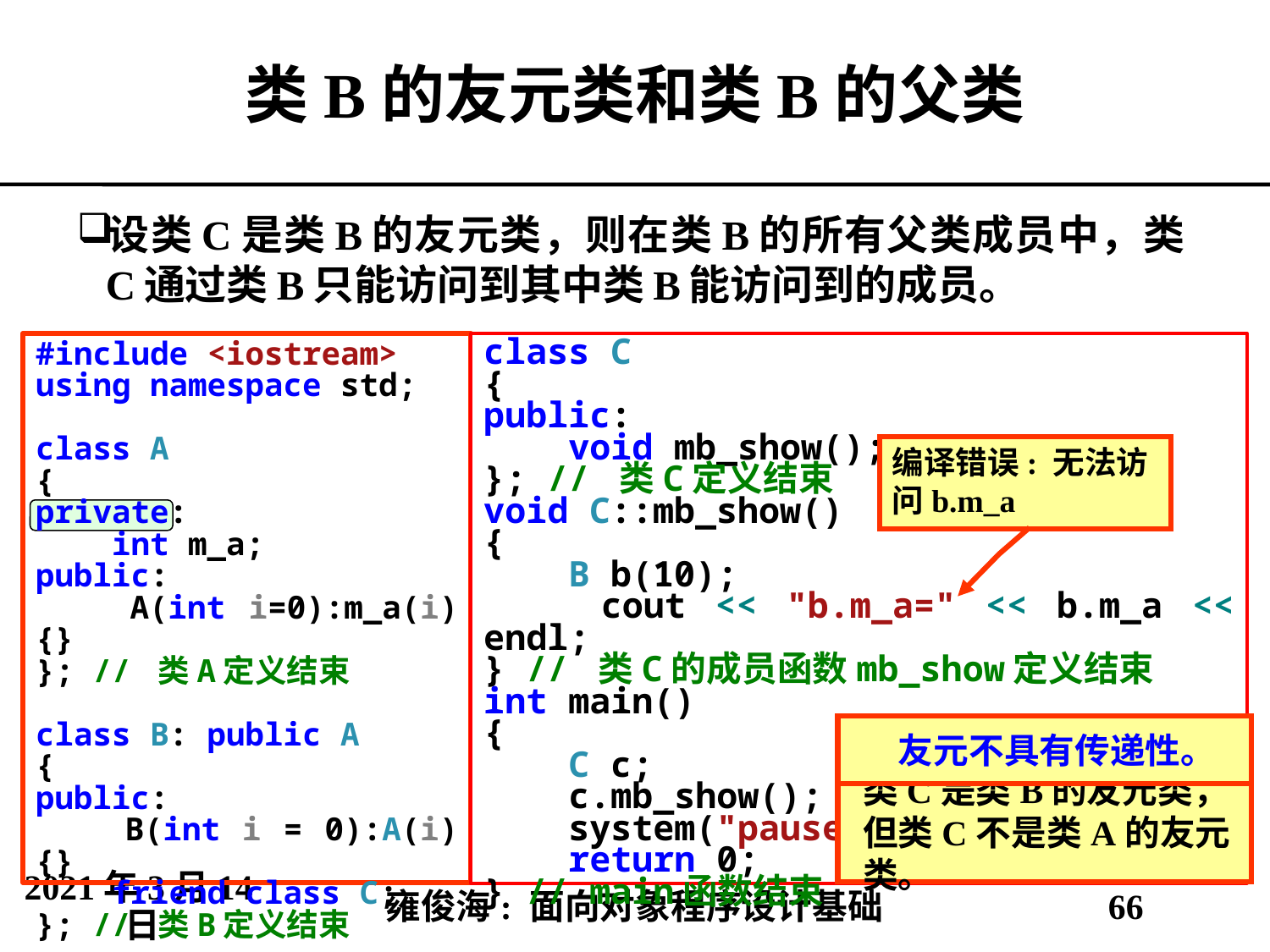

# 类B的友元类和类B的父类

设类C是类B的友元类，则在类B的所有父类成员中，类C通过类B只能访问到其中类B能访问到的成员。
class C
{
public:
    void mb_show();
}; // 类C定义结束
void C::mb_show()
{
    B b(10);
    cout << "b.m_a=" << b.m_a << endl;
} // 类C的成员函数mb_show定义结束
int main()
{
    C c;
    c.mb_show();
    system("pause");
    return 0;
} // main函数结束
#include <iostream>
using namespace std;

class A
{
private:
    int m_a;
public:
    A(int i=0):m_a(i) {}
}; // 类A定义结束

class B: public A
{
public:
    B(int i = 0):A(i) {}
    friend class C;
}; // 类B定义结束
编译错误: 无法访问b.m_a

友元不具有传递性。
类C是类B的友元类，但类C不是类A的友元类。
2021年3月14日
雍俊海: 面向对象程序设计基础
66